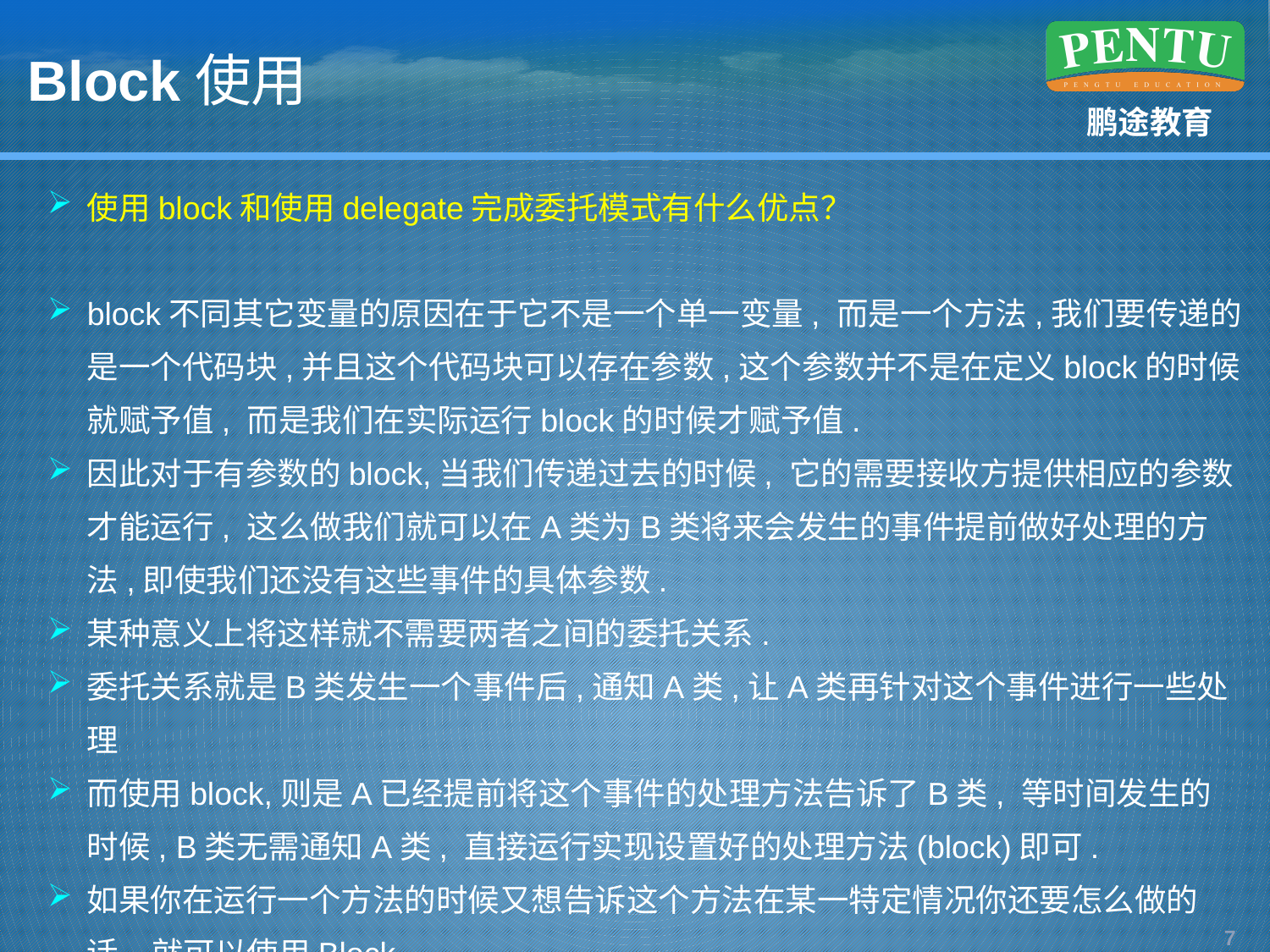

# Block使用
使用block和使用delegate完成委托模式有什么优点？

block不同其它变量的原因在于它不是一个单一变量, 而是一个方法,我们要传递的是一个代码块,并且这个代码块可以存在参数,这个参数并不是在定义block的时候就赋予值, 而是我们在实际运行block的时候才赋予值.
因此对于有参数的block,当我们传递过去的时候, 它的需要接收方提供相应的参数才能运行, 这么做我们就可以在A类为B类将来会发生的事件提前做好处理的方法,即使我们还没有这些事件的具体参数.
某种意义上将这样就不需要两者之间的委托关系.
委托关系就是B类发生一个事件后,通知A类,让A类再针对这个事件进行一些处理
而使用block,则是A已经提前将这个事件的处理方法告诉了B类, 等时间发生的时候, B类无需通知A类, 直接运行实现设置好的处理方法(block)即可.
如果你在运行一个方法的时候又想告诉这个方法在某一特定情况你还要怎么做的话, 就可以使用Block.
7